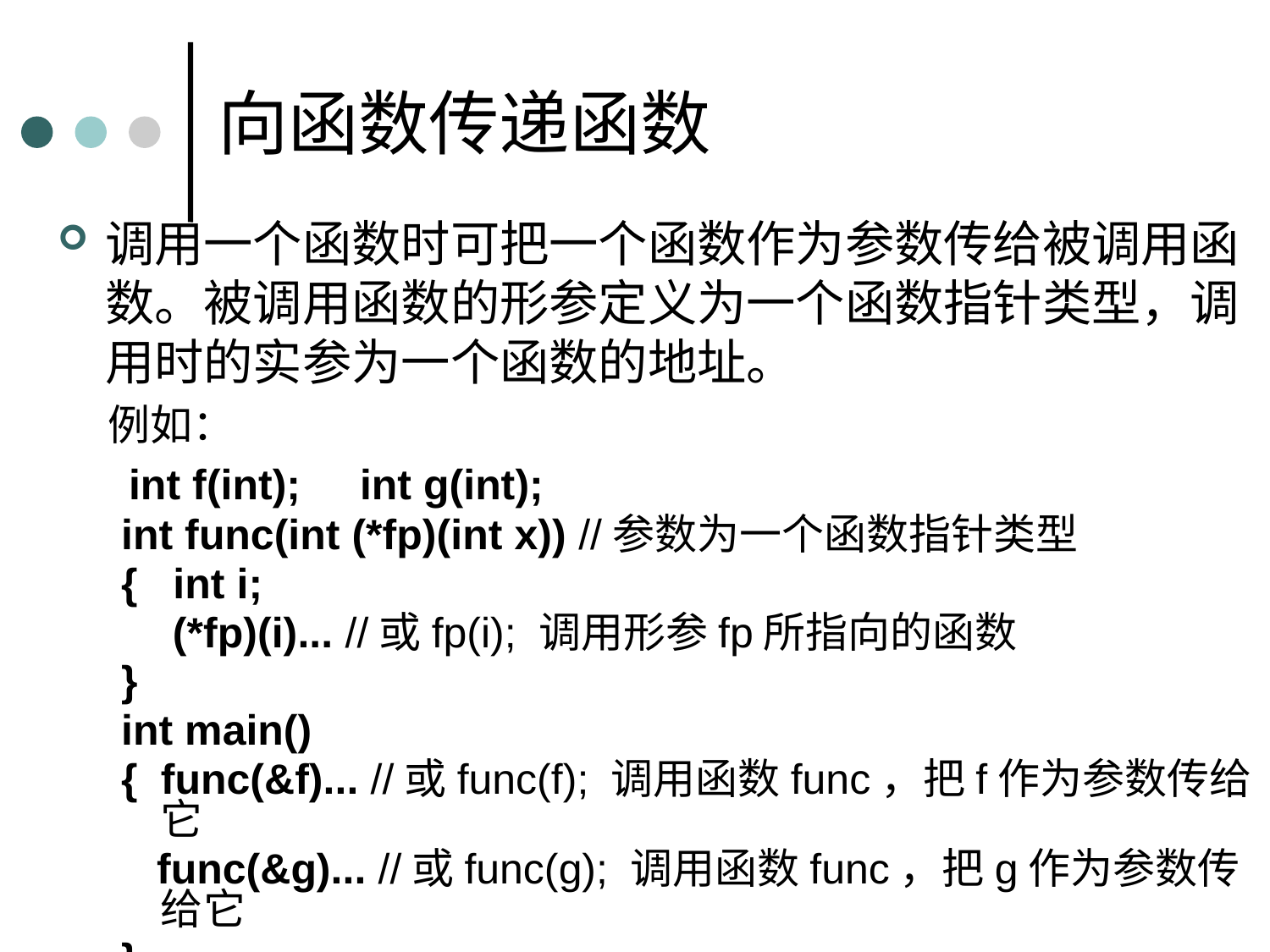

向函数传递函数
调用一个函数时可把一个函数作为参数传给被调用函数。被调用函数的形参定义为一个函数指针类型，调用时的实参为一个函数的地址。
     例如：
      int f(int);     int g(int);
int func(int (*fp)(int x)) //参数为一个函数指针类型
{   int i;
	 (*fp)(i)... //或fp(i); 调用形参fp所指向的函数
}
int main()
{	func(&f)... //或func(f); 调用函数func，把f作为参数传给它
   func(&g)... //或func(g); 调用函数func，把g作为参数传给它
}